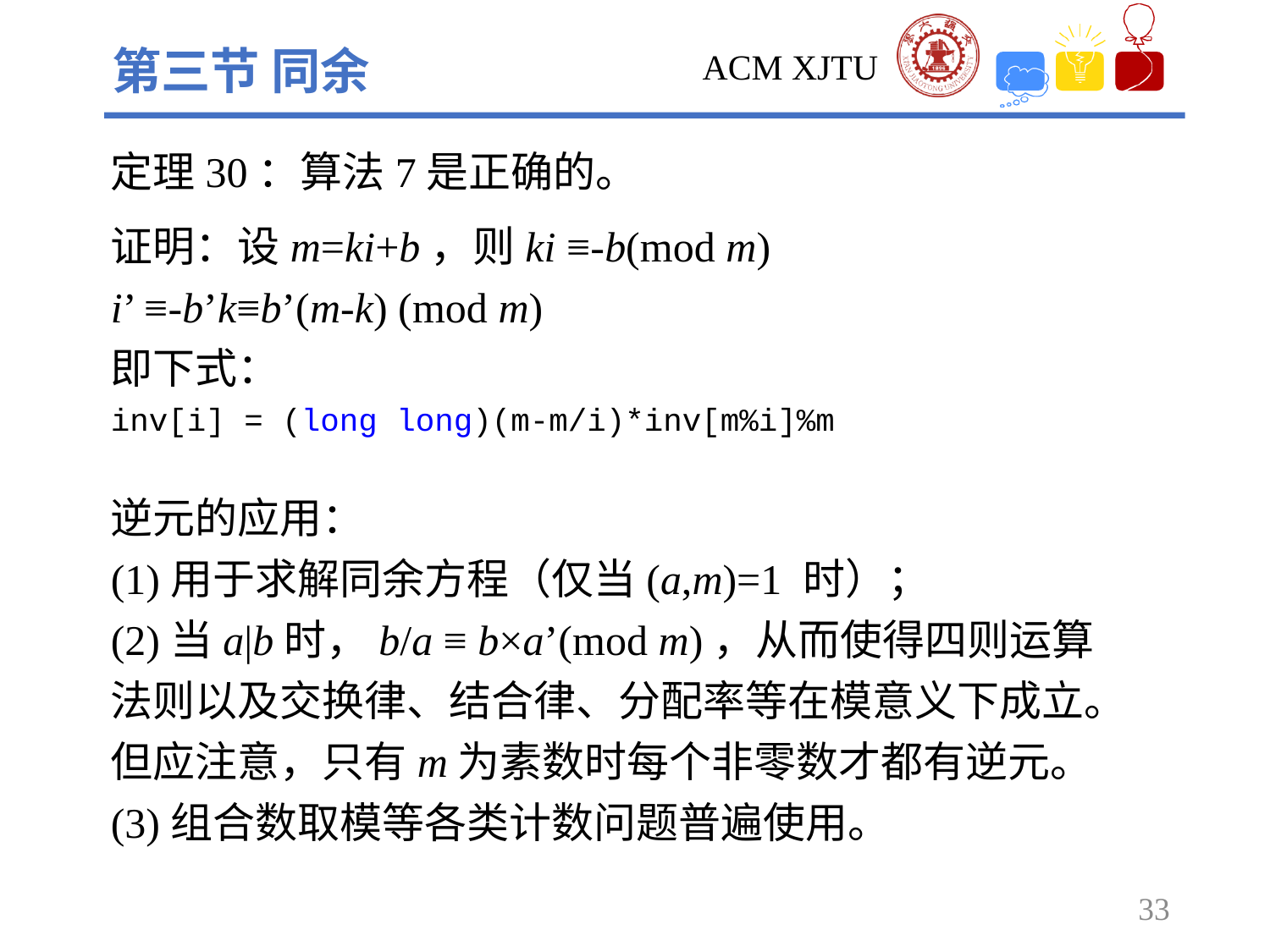

第三节 同余
定理30：算法7是正确的。
证明：设m=ki+b，则ki ≡-b(mod m)
i’ ≡-b’k≡b’(m-k) (mod m)
即下式：
inv[i] = (long long)(m-m/i)*inv[m%i]%m
逆元的应用：
(1)用于求解同余方程（仅当(a,m)=1 时）；
(2)当a|b时，b/a ≡ b×a’(mod m)，从而使得四则运算法则以及交换律、结合律、分配率等在模意义下成立。但应注意，只有m为素数时每个非零数才都有逆元。
(3)组合数取模等各类计数问题普遍使用。
33